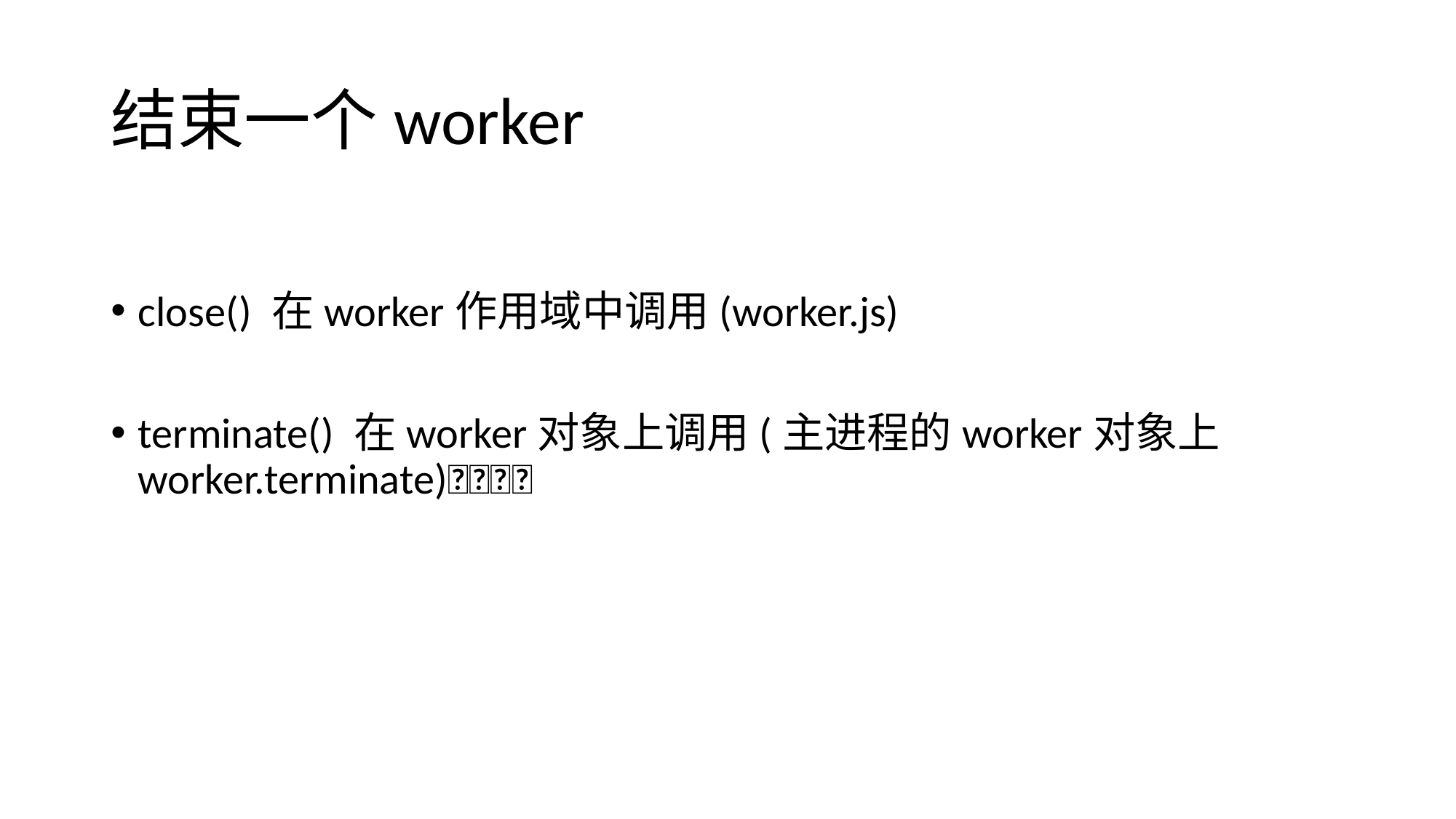

# 结束一个worker

close() 在worker作用域中调用(worker.js)

terminate() 在worker对象上调用(主进程的worker对象上 worker.terminate)􁨝􀓤􁧣􁊠